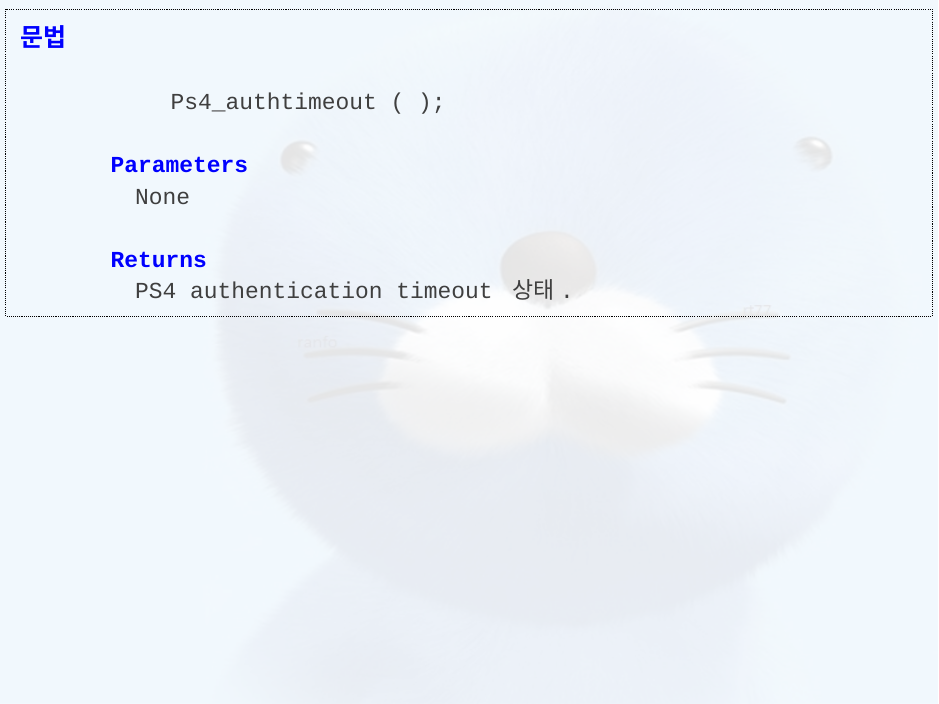

문법

	Ps4_authtimeout ( );

Parameters
None

Returns
PS4 authentication timeout 상태.